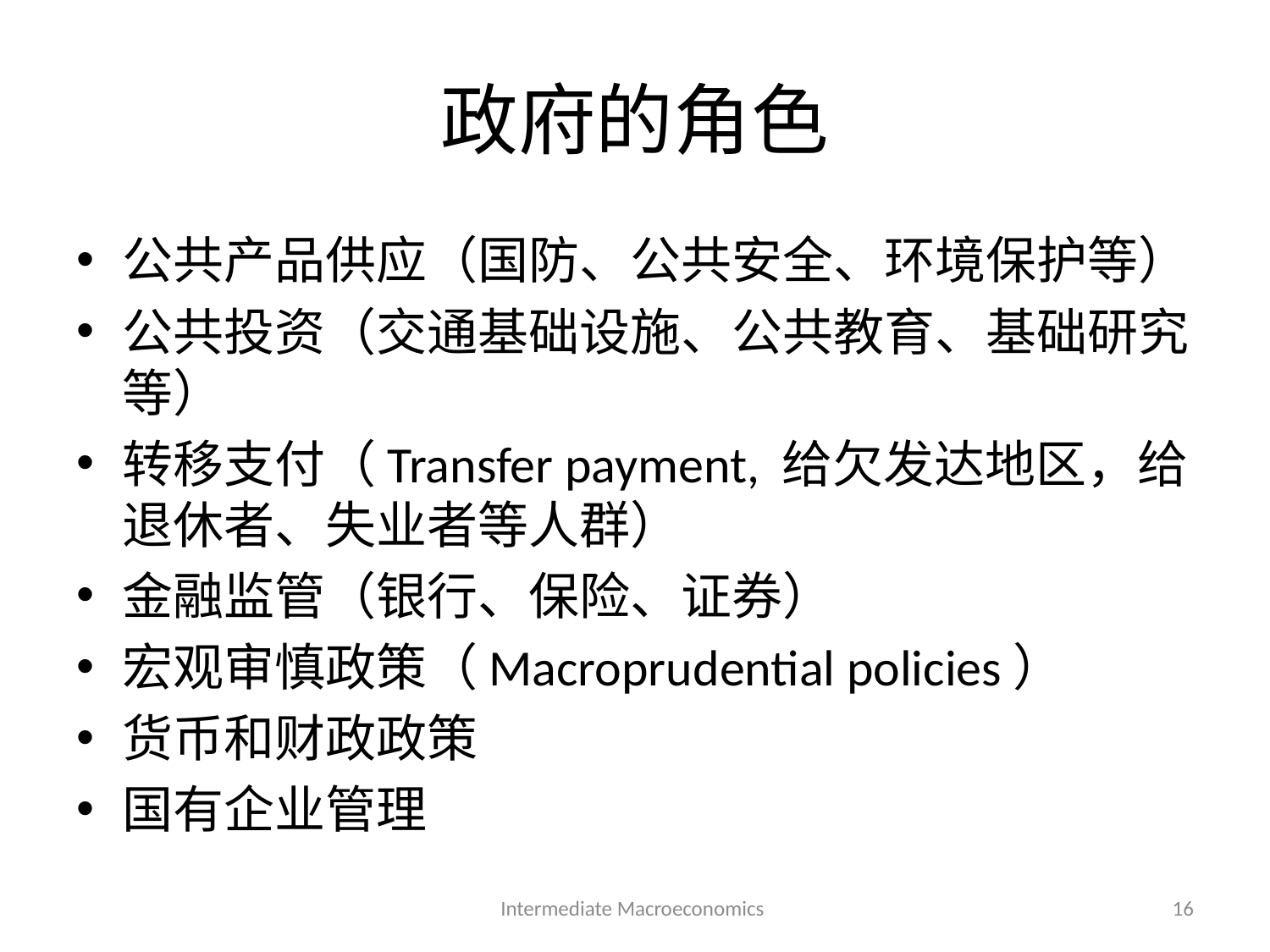

# 政府的角色
公共产品供应（国防、公共安全、环境保护等）
公共投资（交通基础设施、公共教育、基础研究等）
转移支付（Transfer payment, 给欠发达地区，给退休者、失业者等人群）
金融监管（银行、保险、证券）
宏观审慎政策（Macroprudential policies）
货币和财政政策
国有企业管理
Intermediate Macroeconomics
16